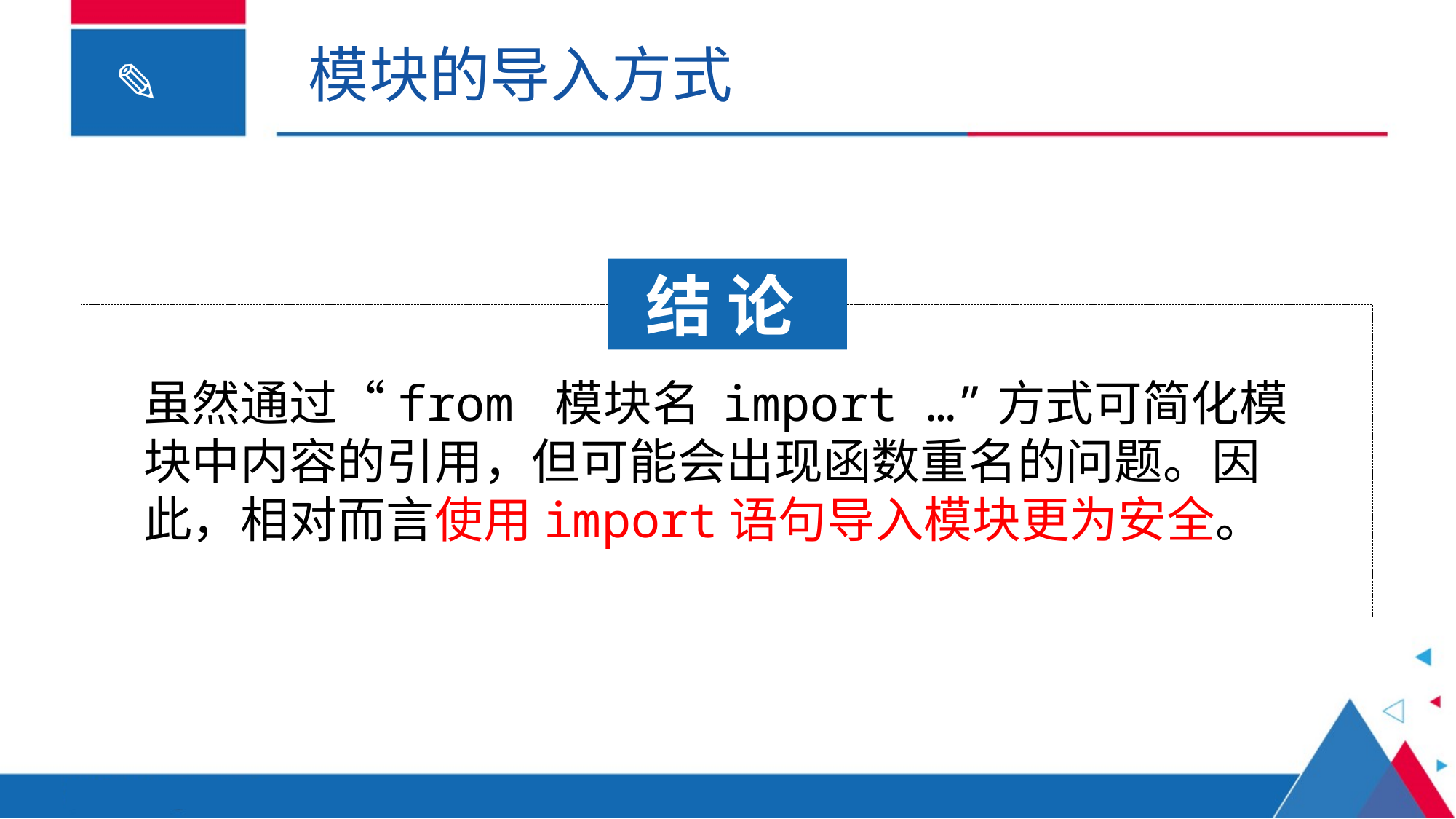

模块的导入方式
结 论

虽然通过“from 模块名 import …”方式可简化模块中内容的引用，但可能会出现函数重名的问题。因此，相对而言使用import语句导入模块更为安全。